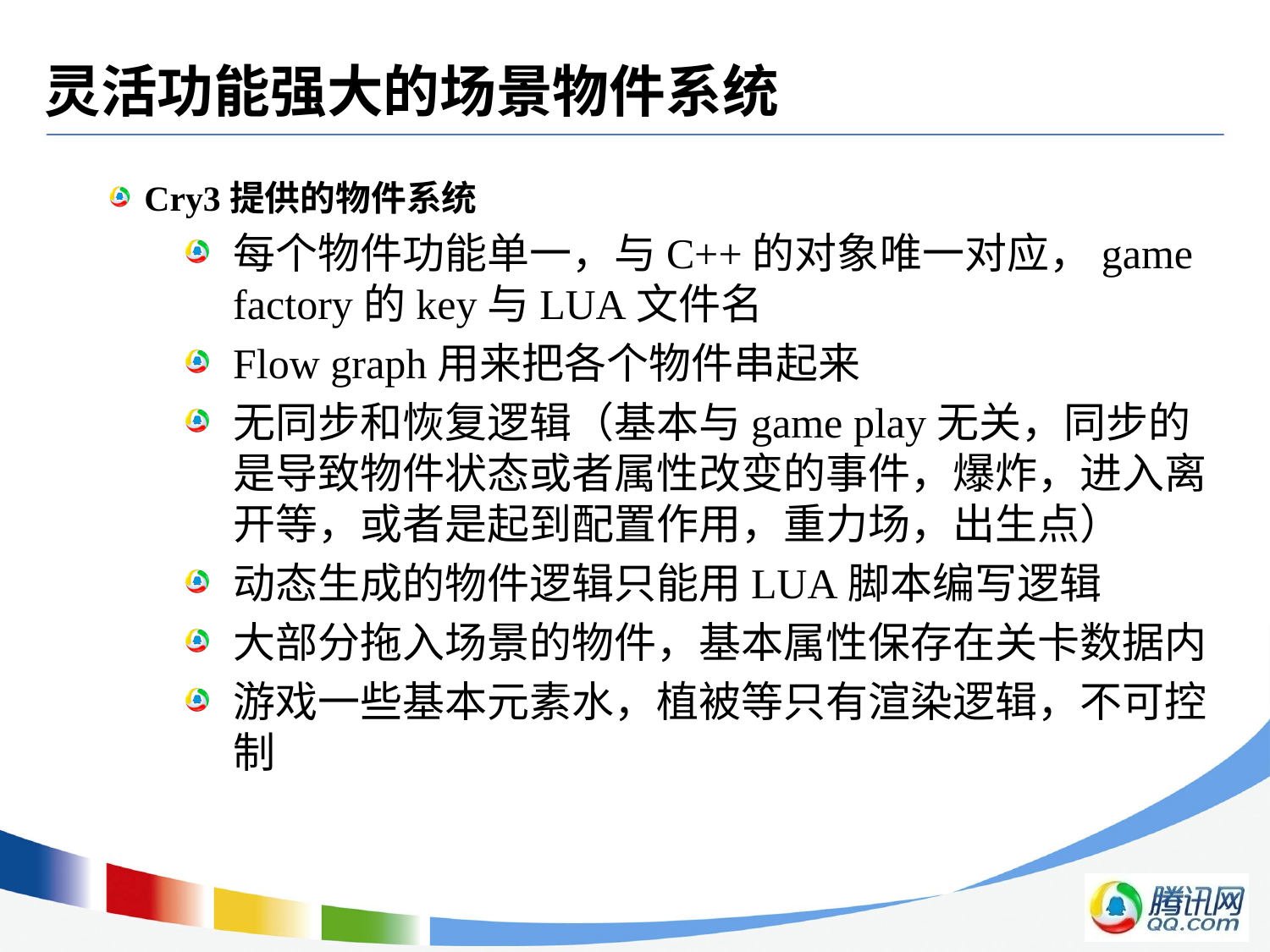

# 灵活功能强大的场景物件系统
Cry3提供的物件系统
每个物件功能单一，与C++的对象唯一对应，game factory的key与LUA文件名
Flow graph用来把各个物件串起来
无同步和恢复逻辑（基本与game play无关，同步的是导致物件状态或者属性改变的事件，爆炸，进入离开等，或者是起到配置作用，重力场，出生点）
动态生成的物件逻辑只能用LUA脚本编写逻辑
大部分拖入场景的物件，基本属性保存在关卡数据内
游戏一些基本元素水，植被等只有渲染逻辑，不可控制